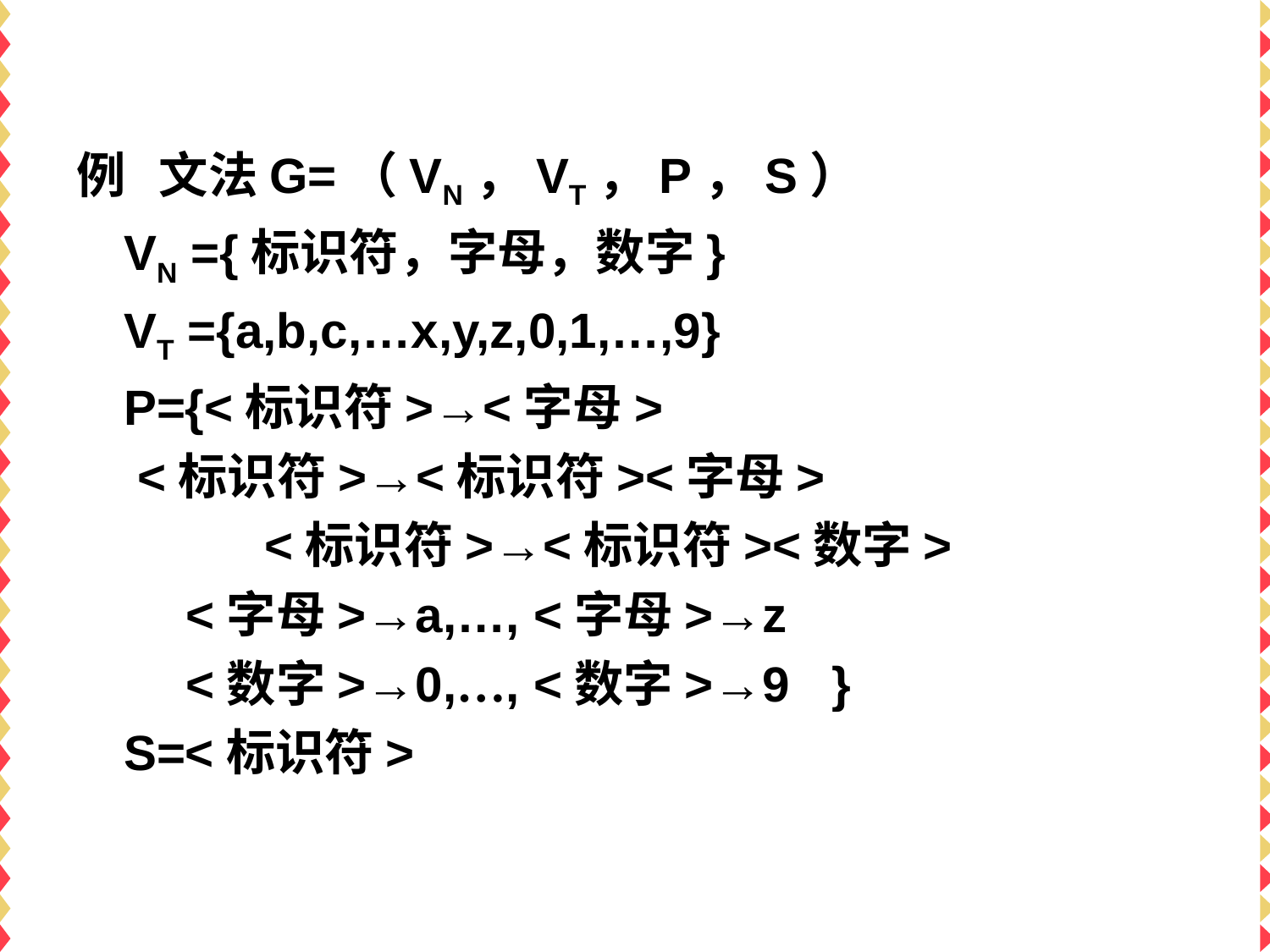

例   文法G=（VN，VT，P，S）
	VN ={标识符，字母，数字}
	VT ={a,b,c,…x,y,z,0,1,…,9}
	P={<标识符>→<字母>
   	 <标识符>→<标识符><字母>
      	 <标识符>→<标识符><数字>
        <字母>→a,…, <字母>→z
        <数字>→0,…, <数字>→9   }
	S=<标识符>